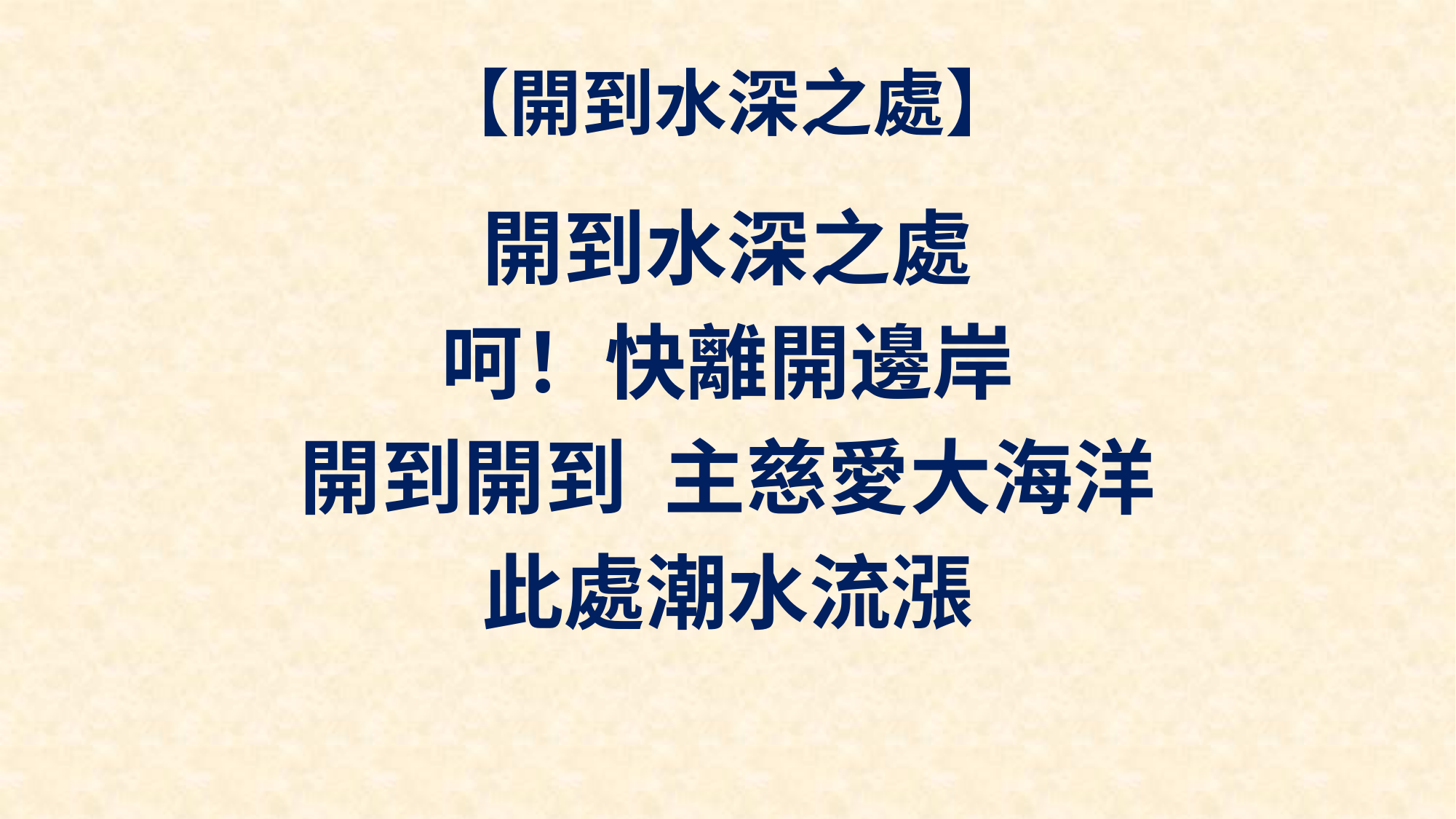

# 【開到水深之處】
開到水深之處
呵！快離開邊岸
開到開到  主慈愛大海洋
此處潮水流漲